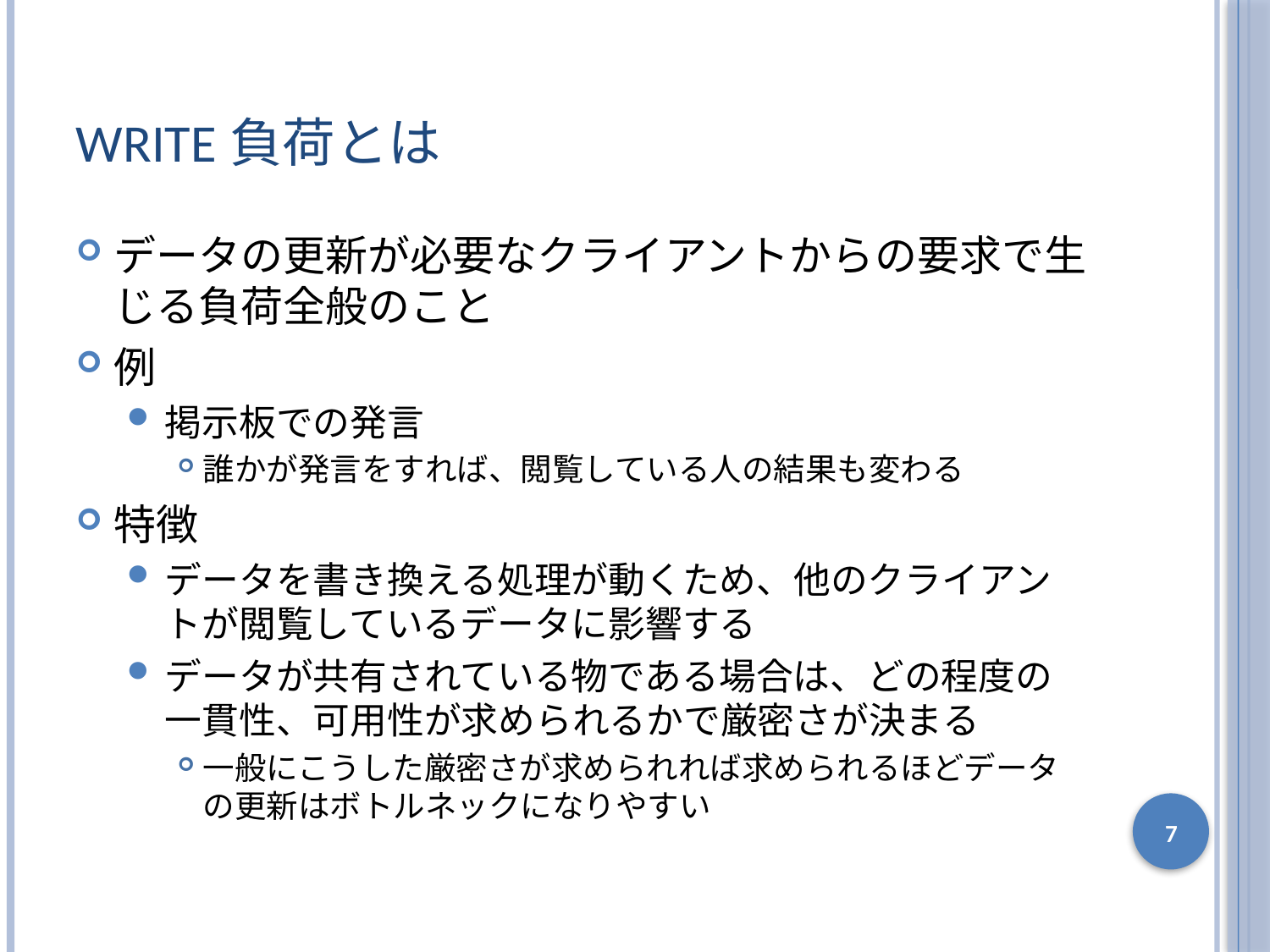

# Write負荷とは
データの更新が必要なクライアントからの要求で生じる負荷全般のこと
例
掲示板での発言
誰かが発言をすれば、閲覧している人の結果も変わる
特徴
データを書き換える処理が動くため、他のクライアントが閲覧しているデータに影響する
データが共有されている物である場合は、どの程度の一貫性、可用性が求められるかで厳密さが決まる
一般にこうした厳密さが求められれば求められるほどデータの更新はボトルネックになりやすい
7